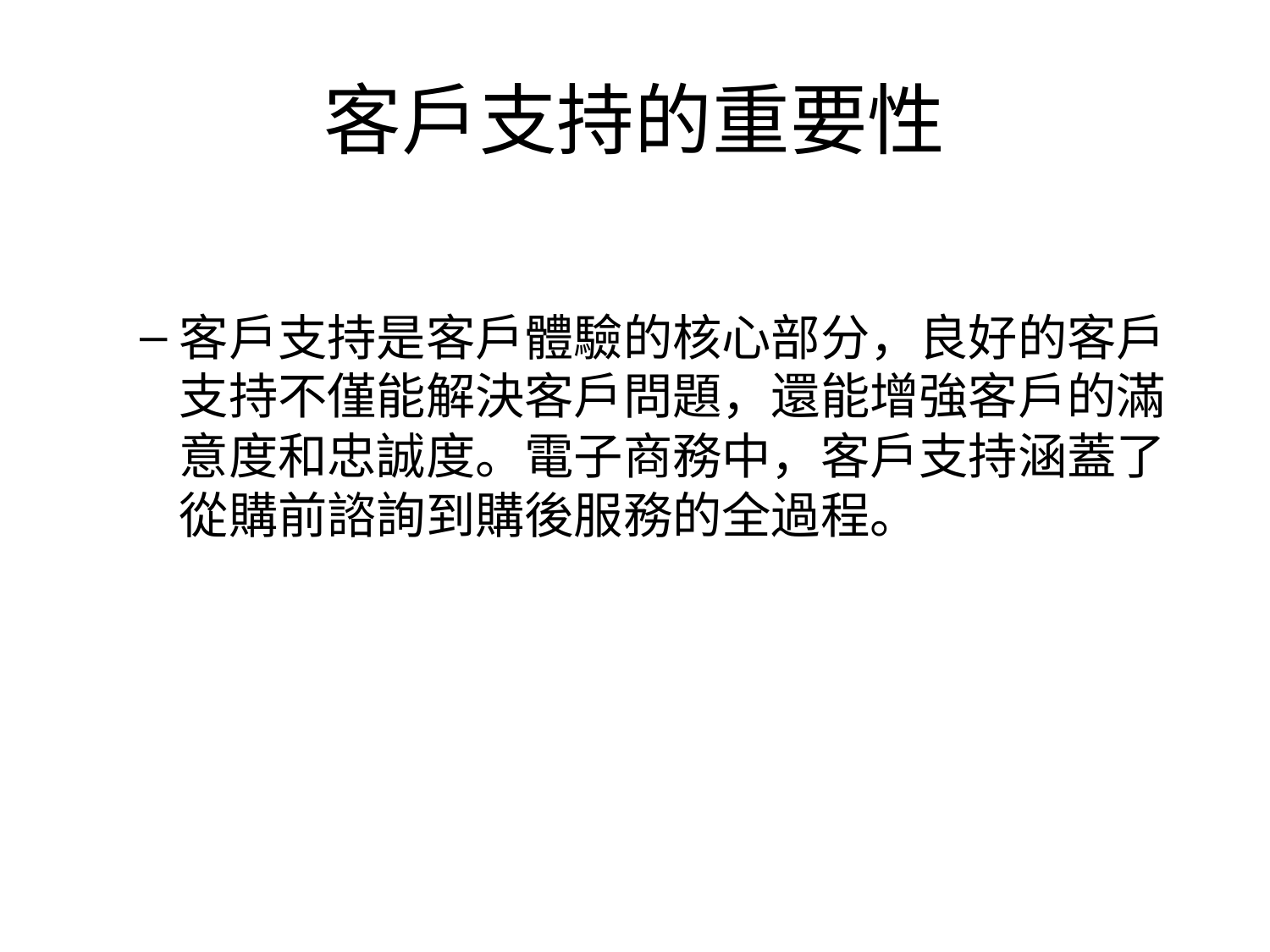

# 客戶支持的重要性

客戶支持是客戶體驗的核心部分，良好的客戶支持不僅能解決客戶問題，還能增強客戶的滿意度和忠誠度。電子商務中，客戶支持涵蓋了從購前諮詢到購後服務的全過程。